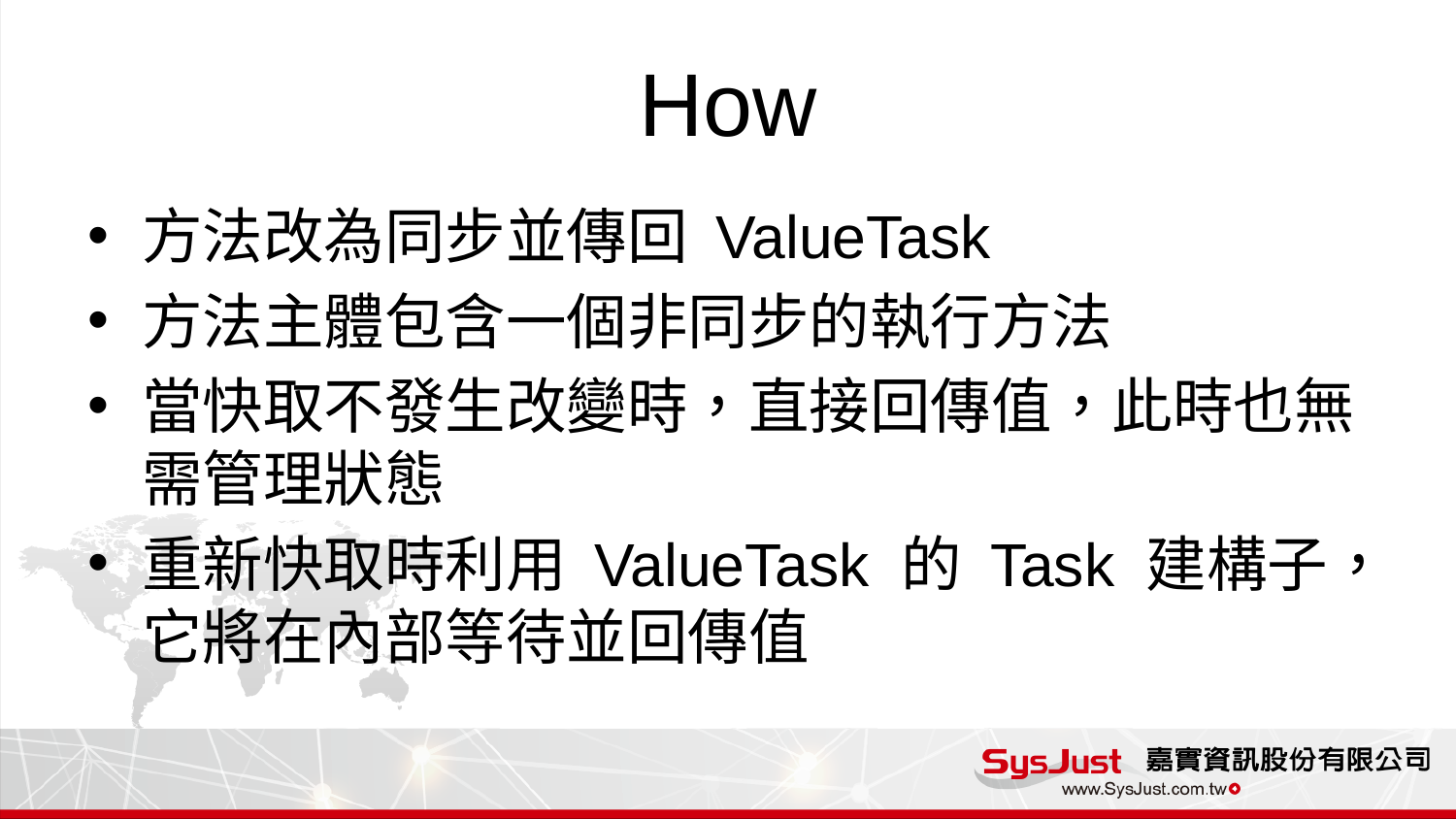

# How
方法改為同步並傳回 ValueTask
方法主體包含一個非同步的執行方法
當快取不發生改變時，直接回傳值，此時也無需管理狀態
重新快取時利用 ValueTask 的 Task 建構子，它將在內部等待並回傳值